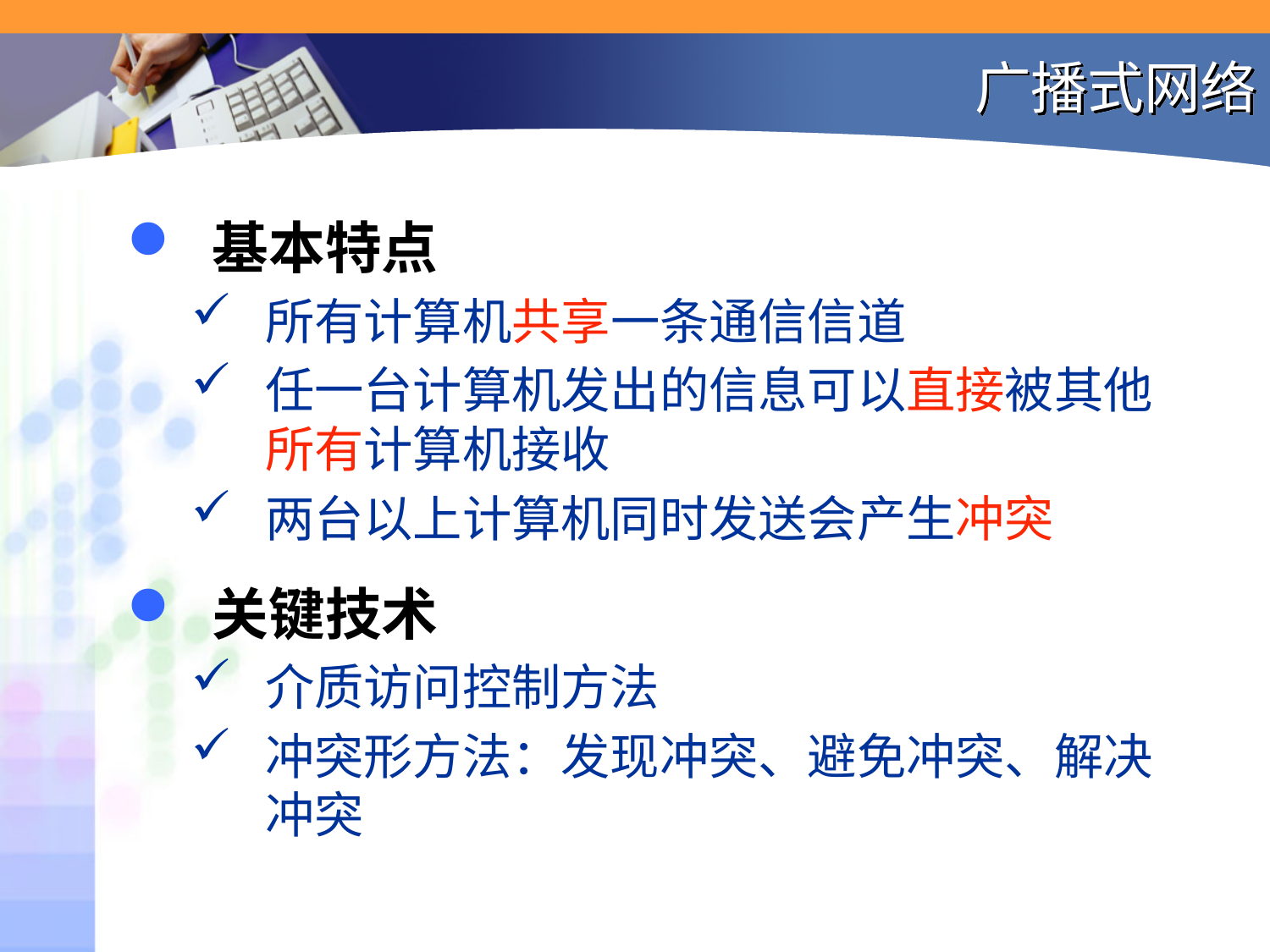

# 广播式网络
基本特点
所有计算机共享一条通信信道
任一台计算机发出的信息可以直接被其他所有计算机接收
两台以上计算机同时发送会产生冲突
关键技术
介质访问控制方法
冲突形方法：发现冲突、避免冲突、解决冲突